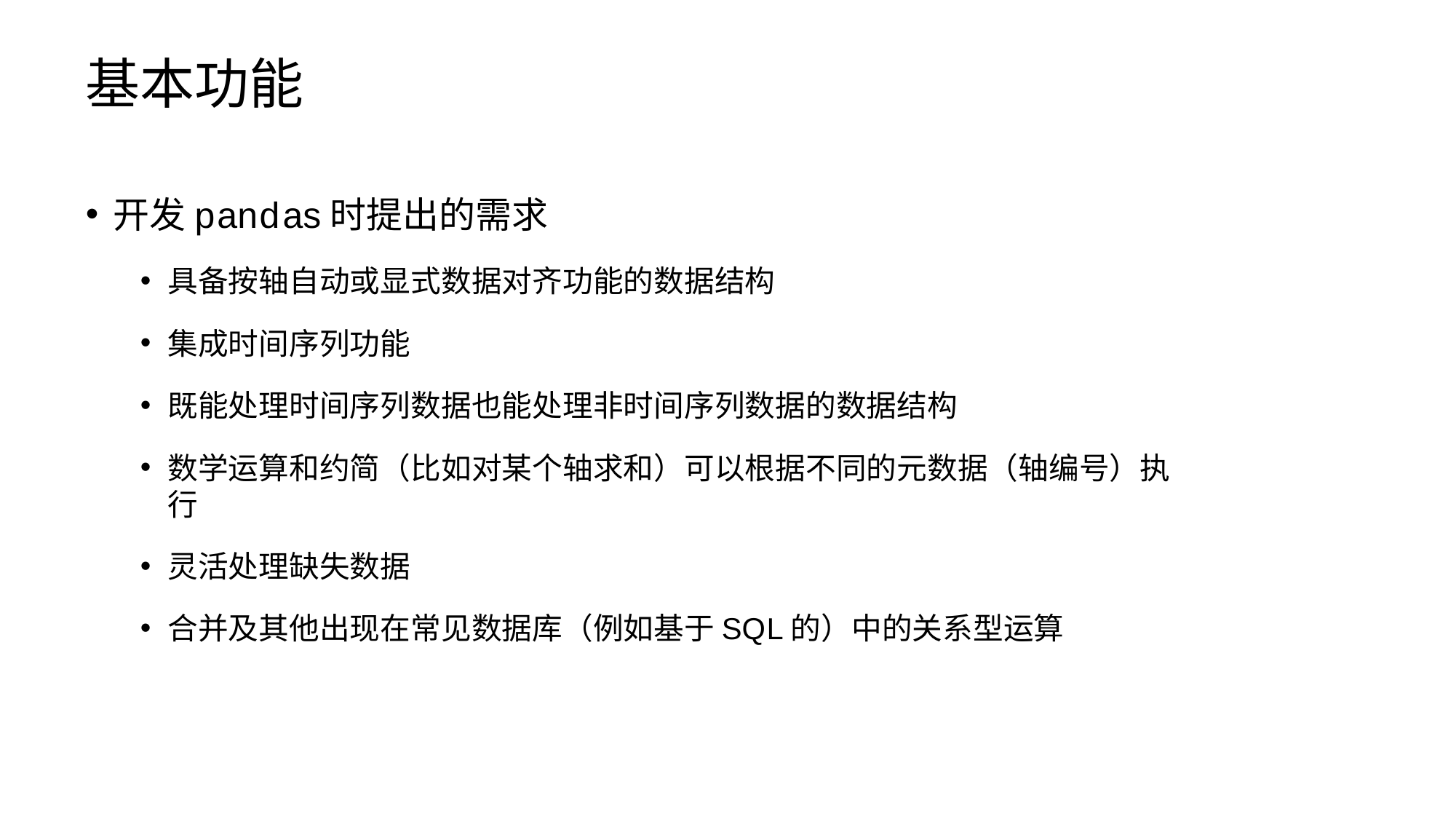

# 基本功能
开发pandas时提出的需求
具备按轴自动或显式数据对齐功能的数据结构
集成时间序列功能
既能处理时间序列数据也能处理非时间序列数据的数据结构
数学运算和约简（比如对某个轴求和）可以根据不同的元数据（轴编号）执行
灵活处理缺失数据
合并及其他出现在常见数据库（例如基于SQL的）中的关系型运算